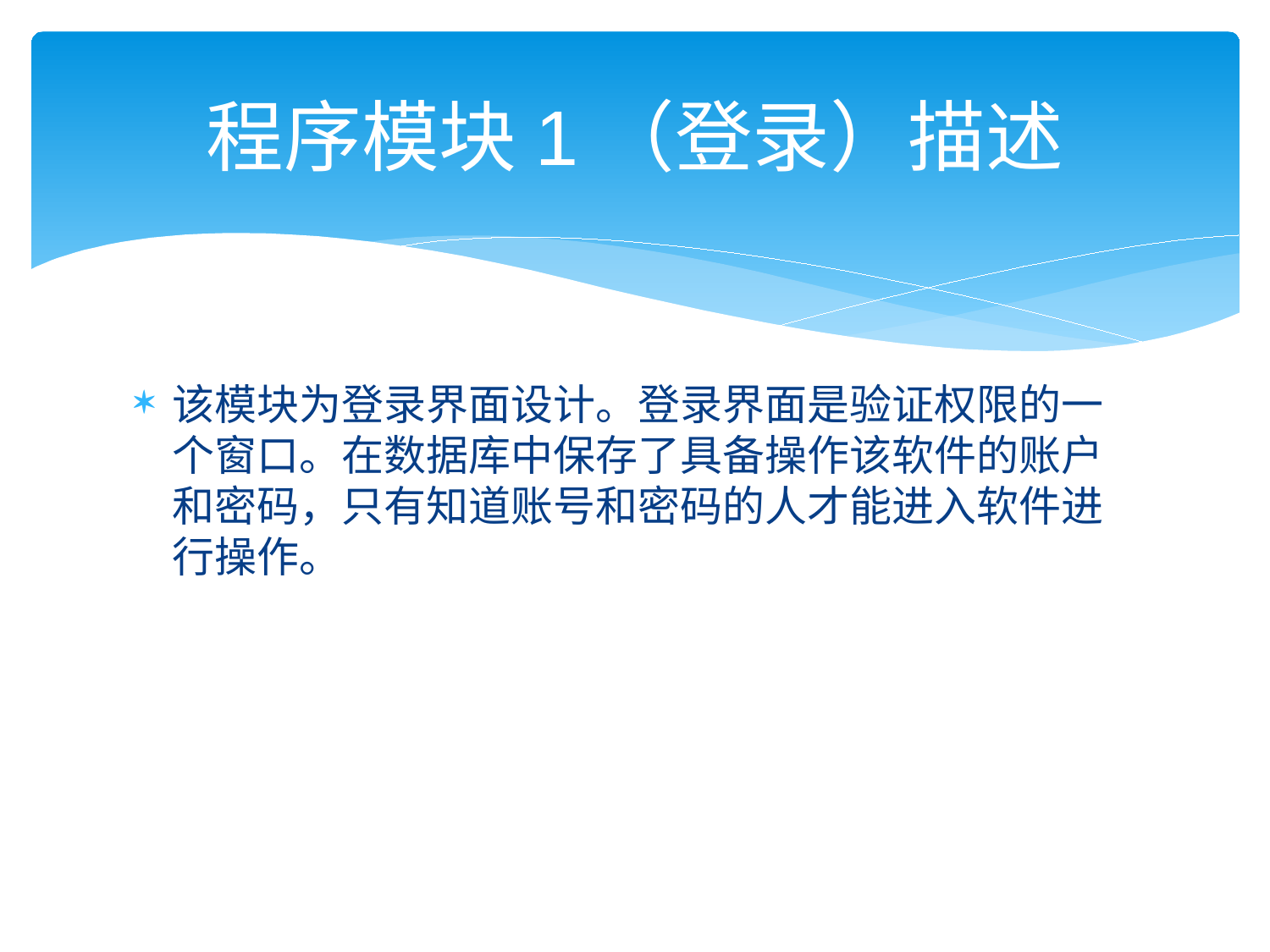

# 程序模块1（登录）描述
该模块为登录界面设计。登录界面是验证权限的一个窗口。在数据库中保存了具备操作该软件的账户和密码，只有知道账号和密码的人才能进入软件进行操作。